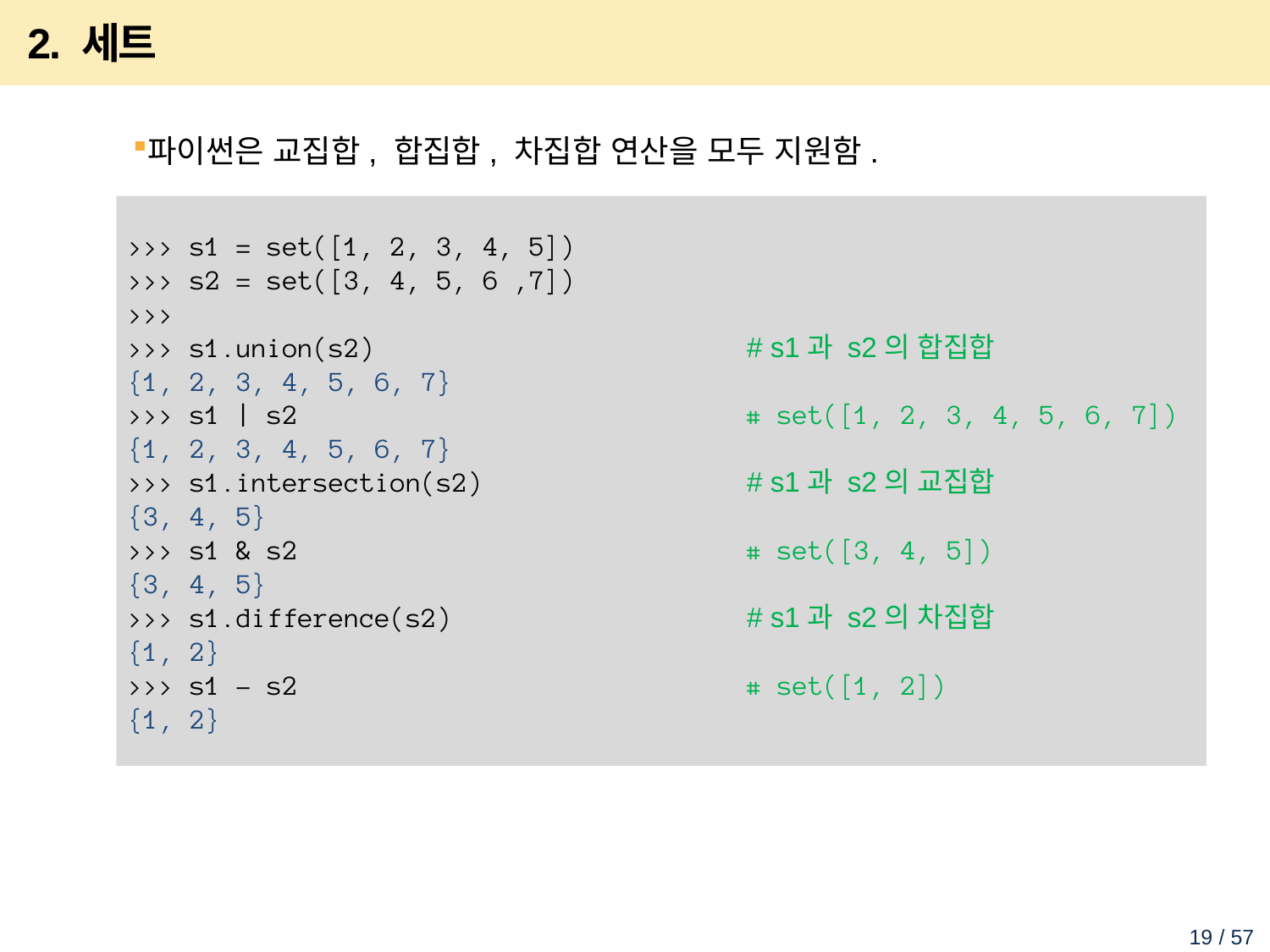

# 2. 세트
파이썬은 교집합, 합집합, 차집합 연산을 모두 지원함.

>>> s1 = set([1, 2, 3, 4, 5])
>>> s2 = set([3, 4, 5, 6 ,7])
>>>
>>> s1.union(s2)                        # s1과 s2의 합집합
{1, 2, 3, 4, 5, 6, 7}
>>> s1 | s2                             # set([1, 2, 3, 4, 5, 6, 7])
{1, 2, 3, 4, 5, 6, 7}
>>> s1.intersection(s2)                 # s1과 s2의 교집합
{3, 4, 5}
>>> s1 & s2                             # set([3, 4, 5])
{3, 4, 5}
>>> s1.difference(s2)                   # s1과 s2의 차집합
{1, 2}
>>> s1 - s2                             # set([1, 2])
{1, 2}